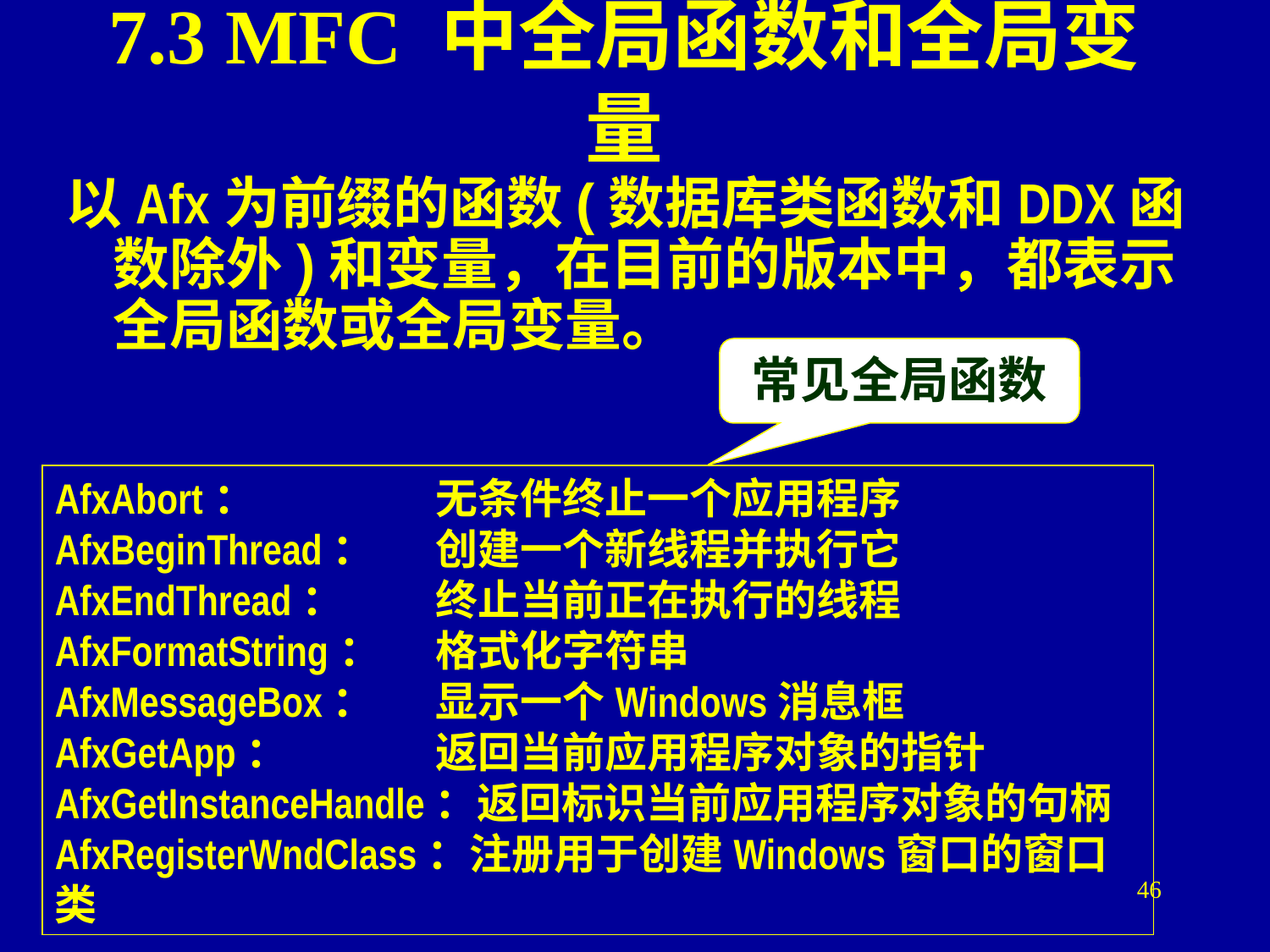

# 7.3 MFC 中全局函数和全局变量
以Afx为前缀的函数(数据库类函数和DDX函数除外)和变量，在目前的版本中，都表示全局函数或全局变量。
常见全局函数
AfxAbort：		无条件终止一个应用程序
AfxBeginThread：	创建一个新线程并执行它
AfxEndThread：	终止当前正在执行的线程
AfxFormatString：	格式化字符串
AfxMessageBox：	显示一个Windows消息框
AfxGetApp：		返回当前应用程序对象的指针
AfxGetInstanceHandle：返回标识当前应用程序对象的句柄
AfxRegisterWndClass：注册用于创建Windows窗口的窗口类
46